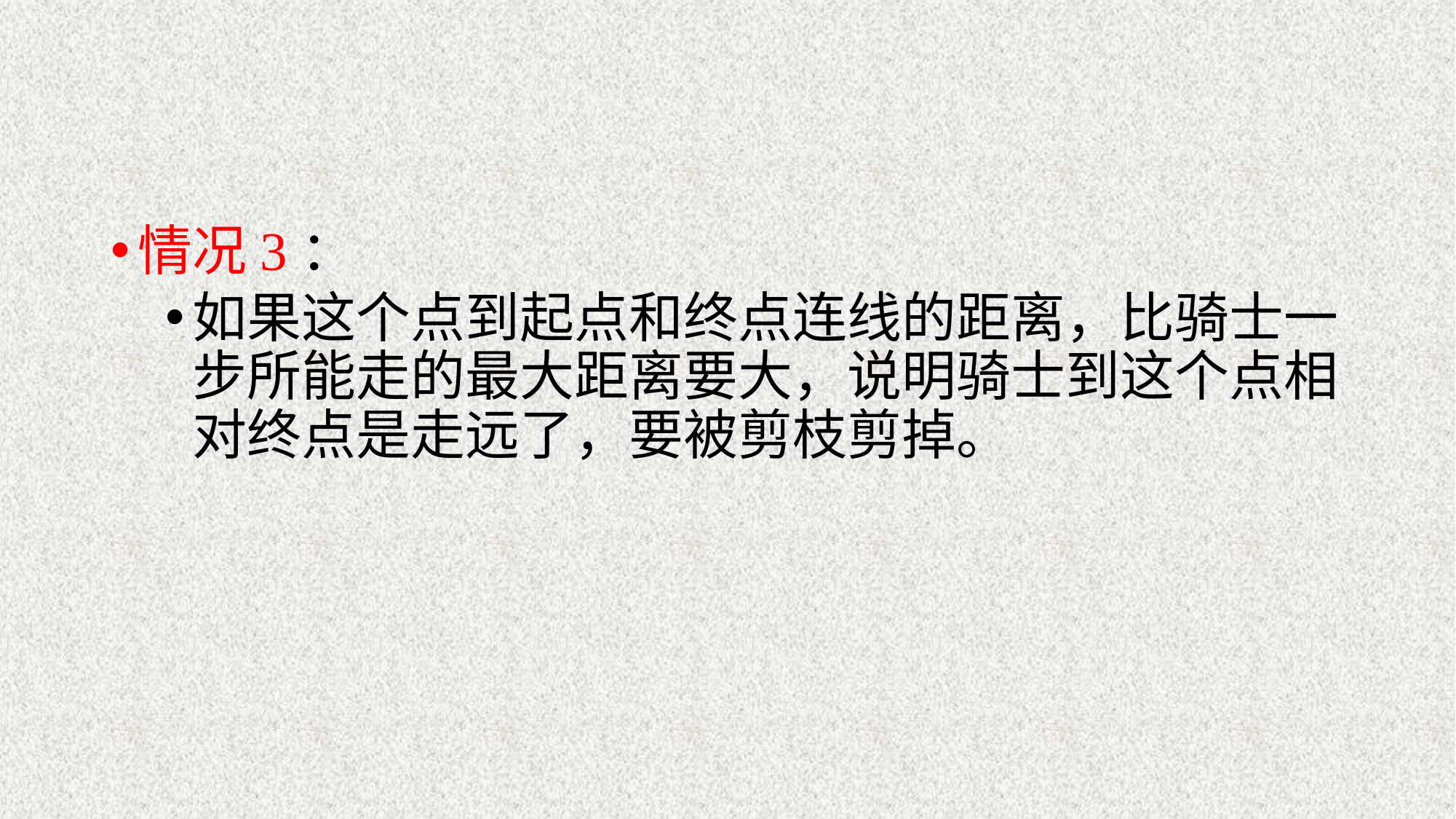

#
情况3：
如果这个点到起点和终点连线的距离，比骑士一步所能走的最大距离要大，说明骑士到这个点相对终点是走远了，要被剪枝剪掉。